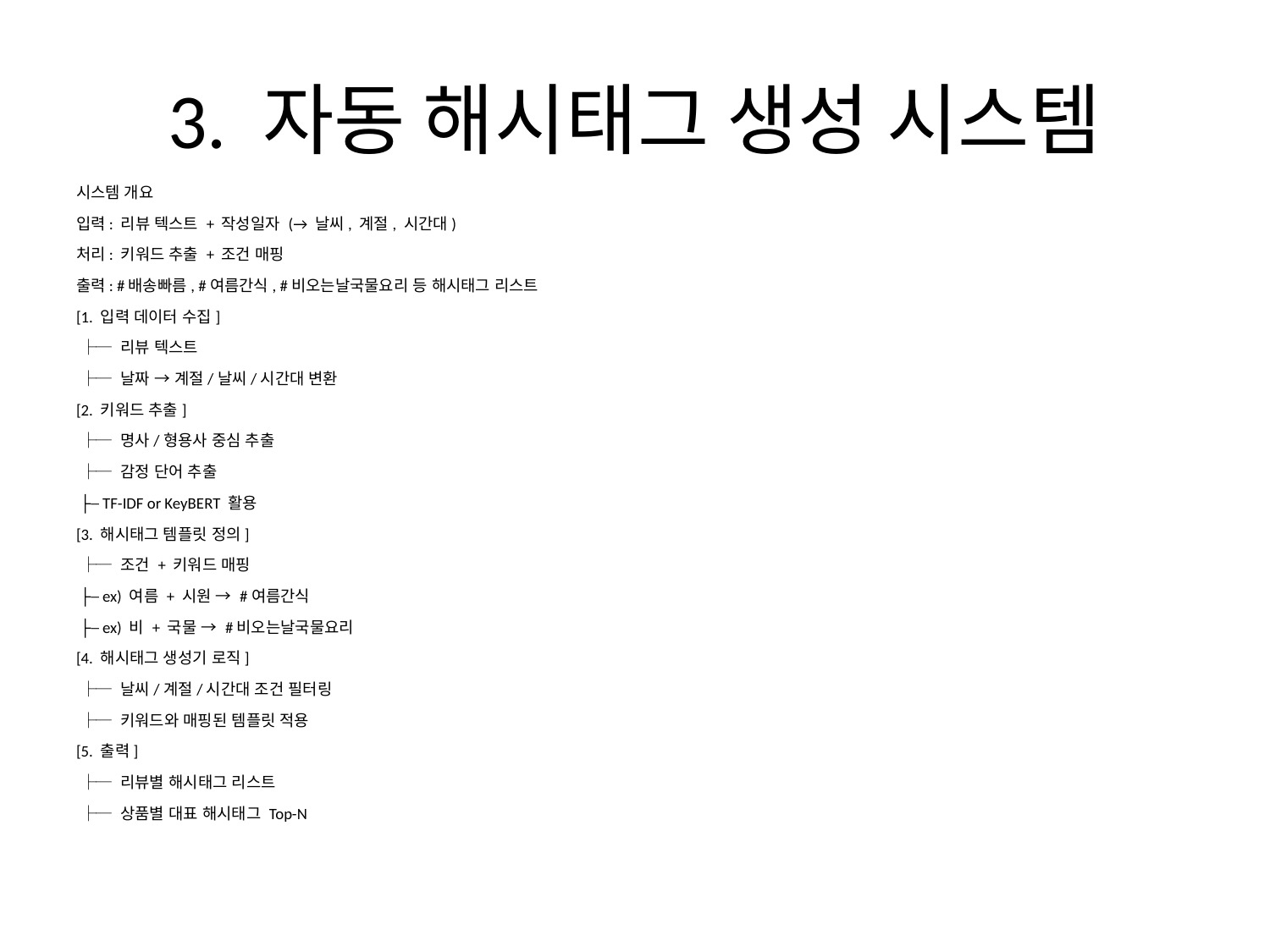

# 3. 자동 해시태그 생성 시스템
시스템 개요
입력: 리뷰 텍스트 + 작성일자 (→ 날씨, 계절, 시간대)
처리: 키워드 추출 + 조건 매핑
출력: #배송빠름, #여름간식, #비오는날국물요리 등 해시태그 리스트
[1. 입력 데이터 수집]
 ├─ 리뷰 텍스트
 ├─ 날짜 → 계절/날씨/시간대 변환
[2. 키워드 추출]
 ├─ 명사/형용사 중심 추출
 ├─ 감정 단어 추출
 ├─ TF-IDF or KeyBERT 활용
[3. 해시태그 템플릿 정의]
 ├─ 조건 + 키워드 매핑
 ├─ ex) 여름 + 시원 → #여름간식
 ├─ ex) 비 + 국물 → #비오는날국물요리
[4. 해시태그 생성기 로직]
 ├─ 날씨/계절/시간대 조건 필터링
 ├─ 키워드와 매핑된 템플릿 적용
[5. 출력]
 ├─ 리뷰별 해시태그 리스트
 ├─ 상품별 대표 해시태그 Top-N